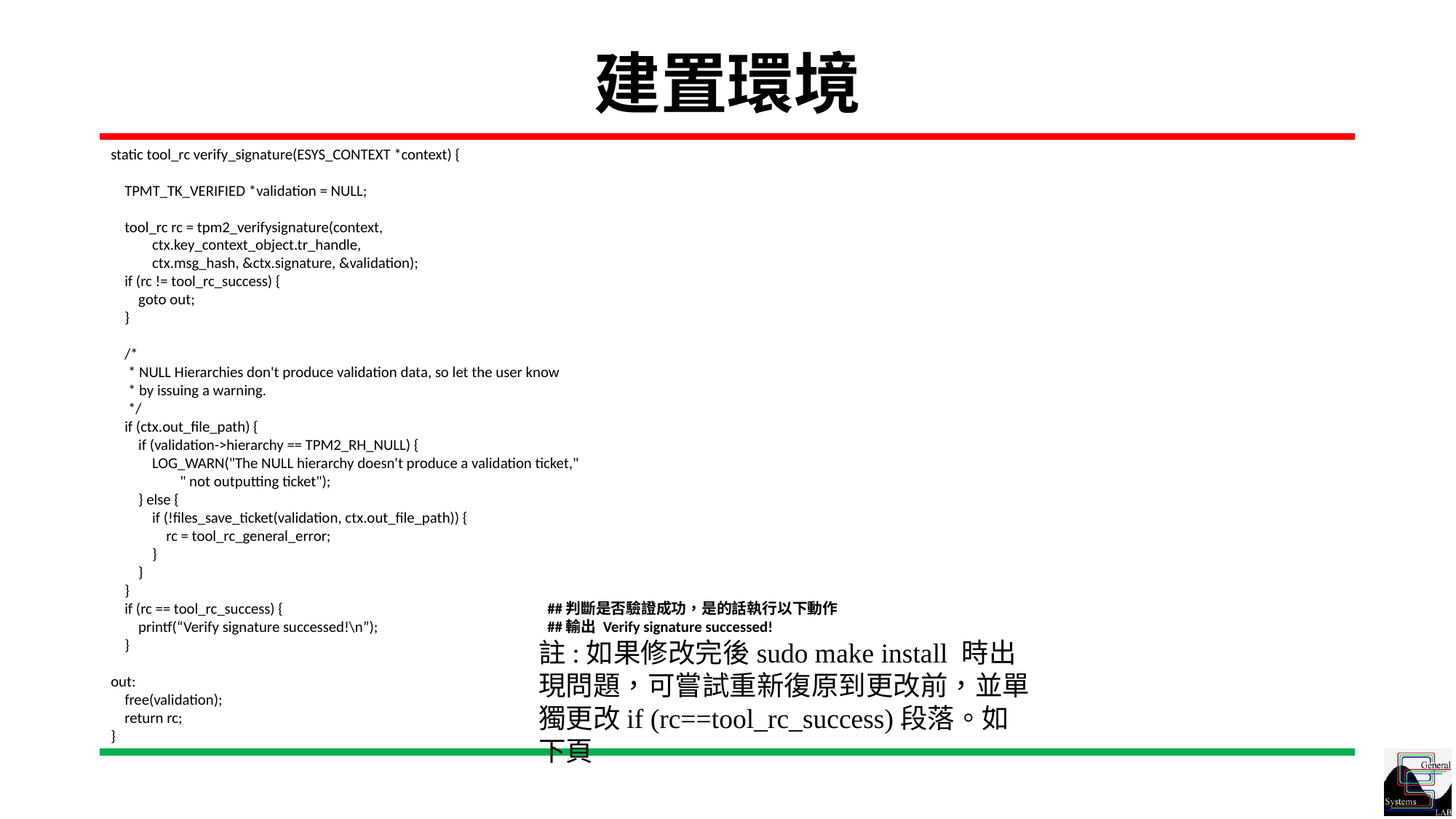

# 建置環境
static tool_rc verify_signature(ESYS_CONTEXT *context) {
    TPMT_TK_VERIFIED *validation = NULL;
    tool_rc rc = tpm2_verifysignature(context,
            ctx.key_context_object.tr_handle,
            ctx.msg_hash, &ctx.signature, &validation);
    if (rc != tool_rc_success) {
        goto out;
    }
    /*
     * NULL Hierarchies don't produce validation data, so let the user know
     * by issuing a warning.
     */
    if (ctx.out_file_path) {
        if (validation->hierarchy == TPM2_RH_NULL) {
            LOG_WARN("The NULL hierarchy doesn't produce a validation ticket,"
                    " not outputting ticket");
        } else {
            if (!files_save_ticket(validation, ctx.out_file_path)) {
                rc = tool_rc_general_error;
            }
        }
    }
    if (rc == tool_rc_success) {			##判斷是否驗證成功，是的話執行以下動作
        printf(“Verify signature successed!\n”); 		##輸出 Verify signature successed!
    }

out:
    free(validation);
    return rc;
}

註:如果修改完後sudo make install 時出現問題，可嘗試重新復原到更改前，並單獨更改if (rc==tool_rc_success)段落。如下頁